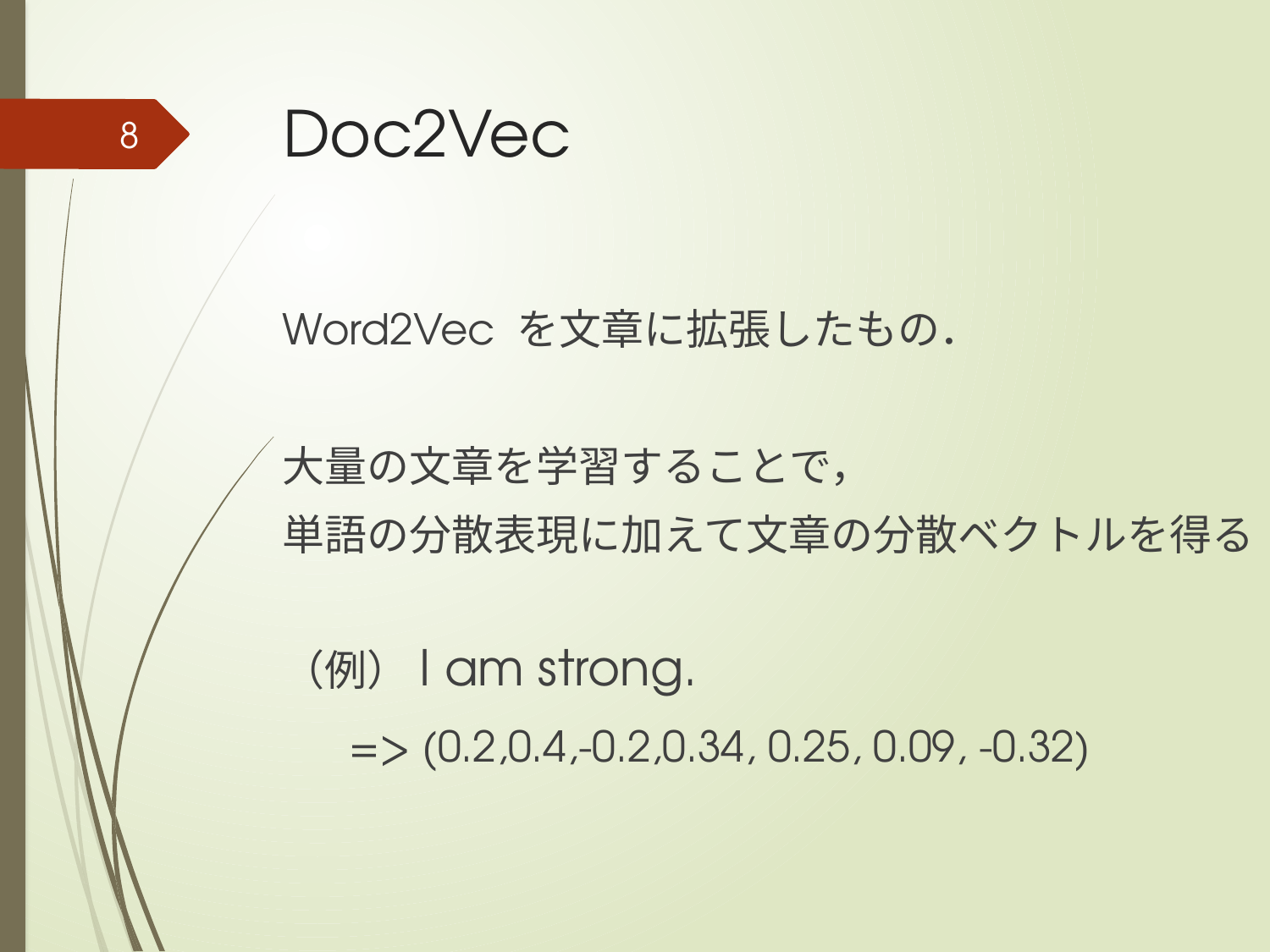

# Doc2Vec
8
Word2Vec を文章に拡張したもの．

大量の文章を学習することで，
単語の分散表現に加えて文章の分散ベクトルを得る

（例）I am strong.
     => (0.2,0.4,-0.2,0.34, 0.25, 0.09, -0.32)